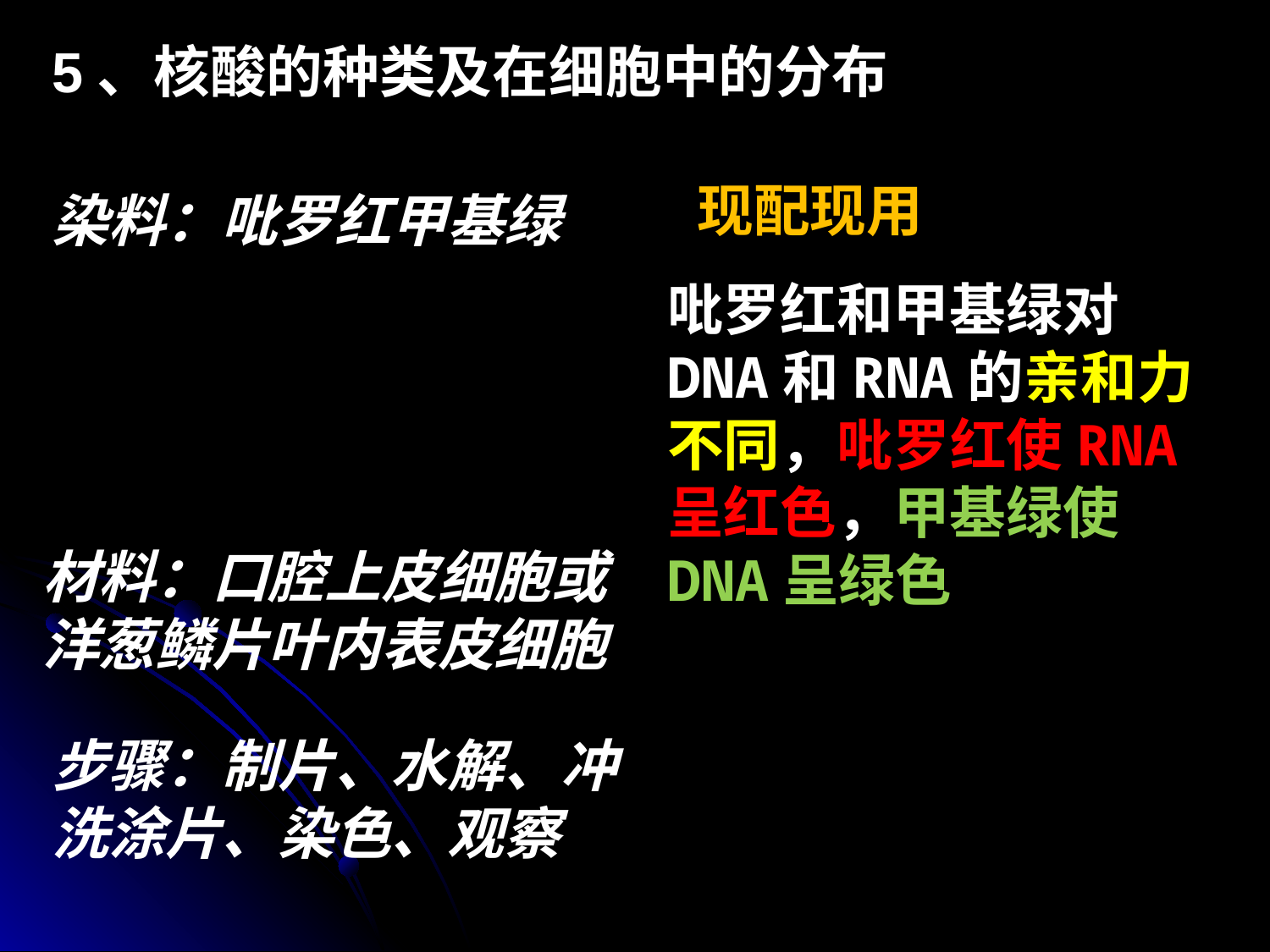

5、核酸的种类及在细胞中的分布
现配现用
染料：吡罗红甲基绿
吡罗红和甲基绿对DNA和RNA的亲和力不同，吡罗红使RNA呈红色，甲基绿使DNA呈绿色
材料：口腔上皮细胞或洋葱鳞片叶内表皮细胞
步骤：制片、水解、冲洗涂片、染色、观察